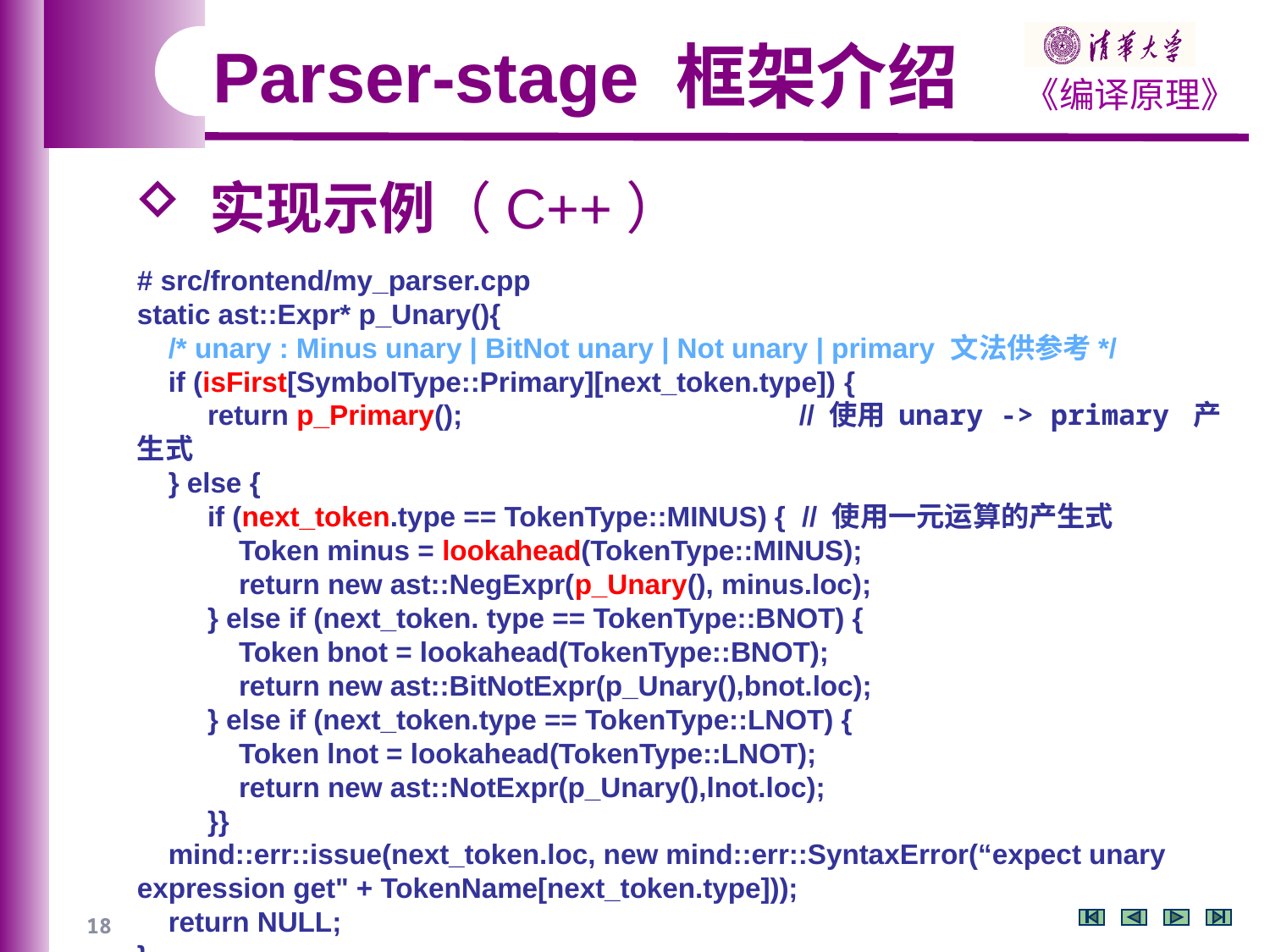

Parser-stage 框架介绍
 实现示例（C++）
# src/frontend/my_parser.cpp
static ast::Expr* p_Unary(){
    /* unary : Minus unary | BitNot unary | Not unary | primary 文法供参考*/
    if (isFirst[SymbolType::Primary][next_token.type]) {
         return p_Primary();                                           // 使用 unary -> primary 产生式
    } else {
         if (next_token.type == TokenType::MINUS) {  // 使用一元运算的产生式
             Token minus = lookahead(TokenType::MINUS);
             return new ast::NegExpr(p_Unary(), minus.loc);
         } else if (next_token. type == TokenType::BNOT) {
             Token bnot = lookahead(TokenType::BNOT);
             return new ast::BitNotExpr(p_Unary(),bnot.loc);
         } else if (next_token.type == TokenType::LNOT) {
             Token lnot = lookahead(TokenType::LNOT);
             return new ast::NotExpr(p_Unary(),lnot.loc);
         }}
    mind::err::issue(next_token.loc, new mind::err::SyntaxError(“expect unary expression get" + TokenName[next_token.type]));
    return NULL;
}
18